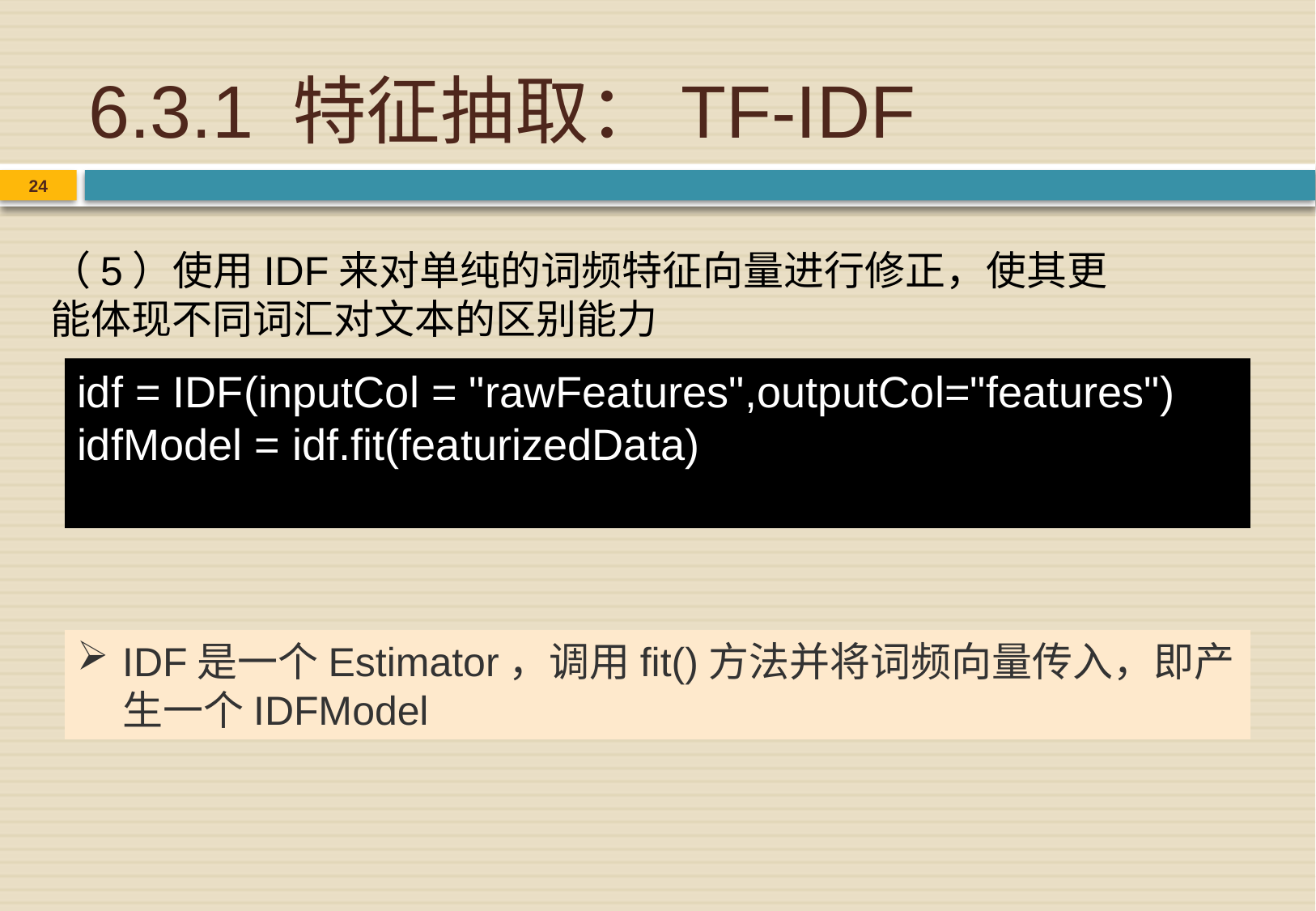

# 6.3.1 特征抽取：TF-IDF
24
（5）使用IDF来对单纯的词频特征向量进行修正，使其更能体现不同词汇对文本的区别能力
idf = IDF(inputCol = "rawFeatures",outputCol="features")
idfModel = idf.fit(featurizedData)

IDF是一个Estimator，调用fit()方法并将词频向量传入，即产生一个IDFModel